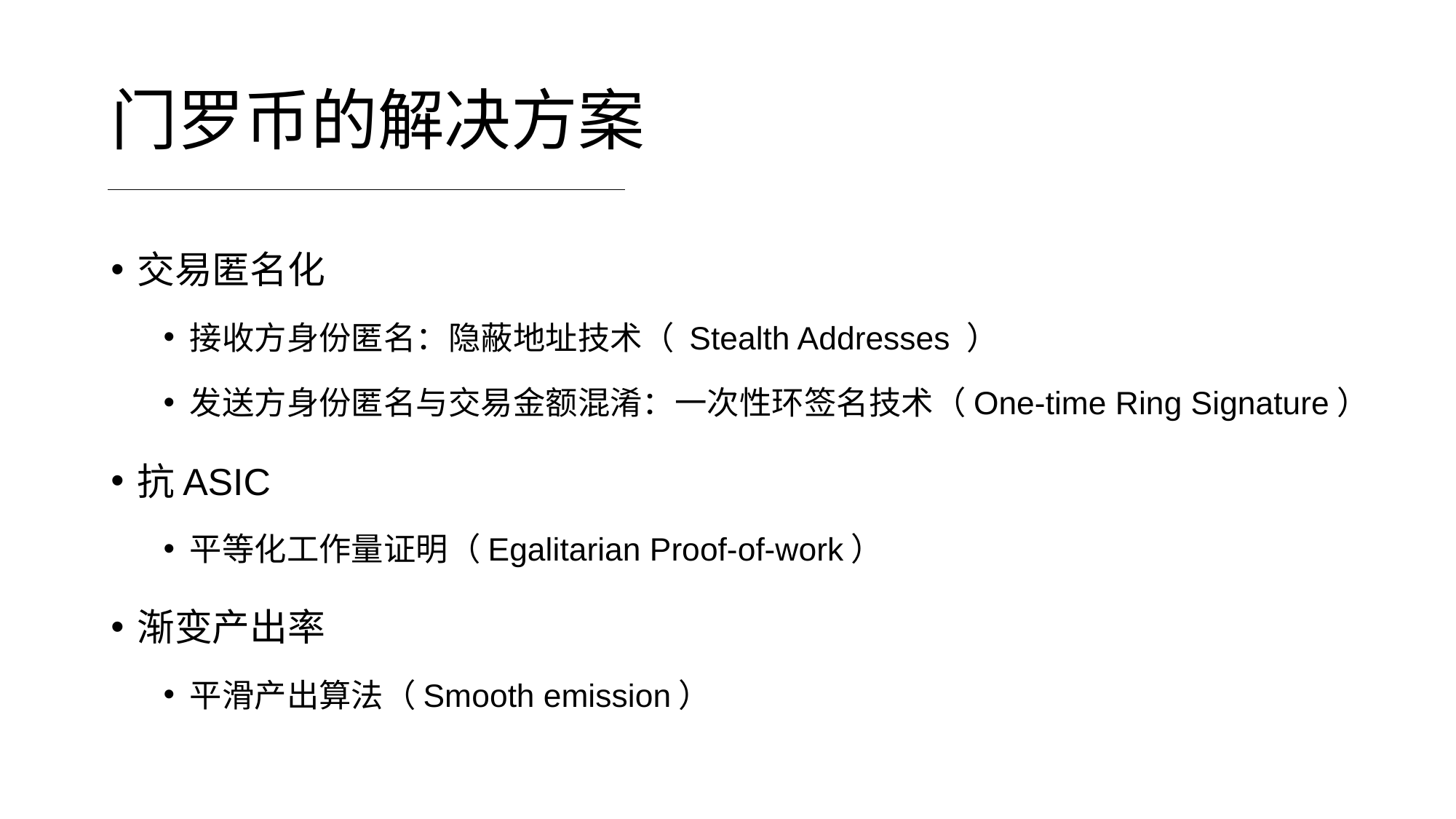

# 门罗币的解决方案
交易匿名化
接收方身份匿名：隐蔽地址技术（ Stealth Addresses ）
发送方身份匿名与交易金额混淆：一次性环签名技术（One-time Ring Signature）
抗ASIC
平等化工作量证明（Egalitarian Proof-of-work）
渐变产出率
平滑产出算法（Smooth emission）